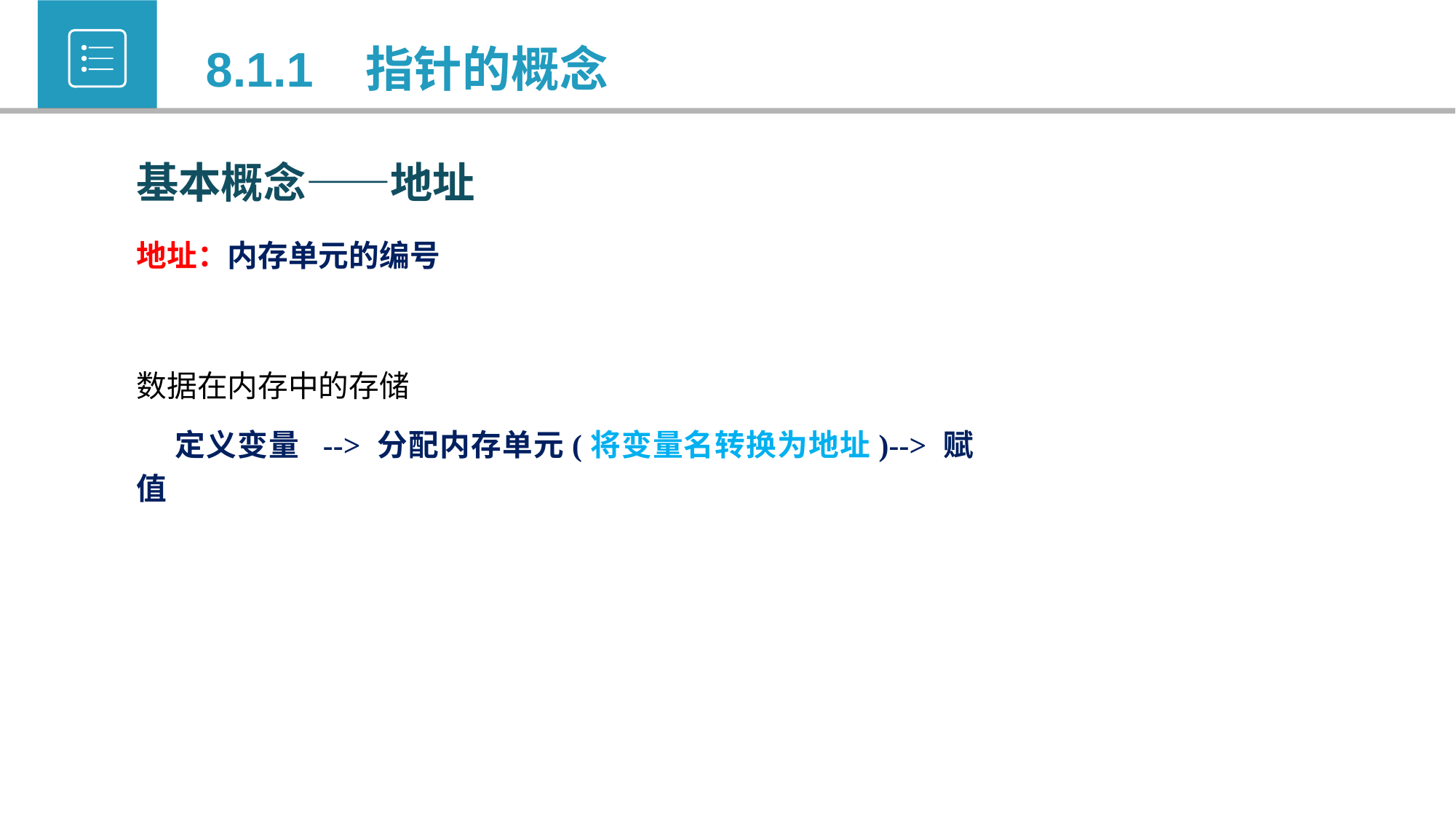

8.1.1   指针的概念
基本概念——地址
地址：内存单元的编号
数据在内存中的存储
    定义变量  --> 分配内存单元(将变量名转换为地址)--> 赋值